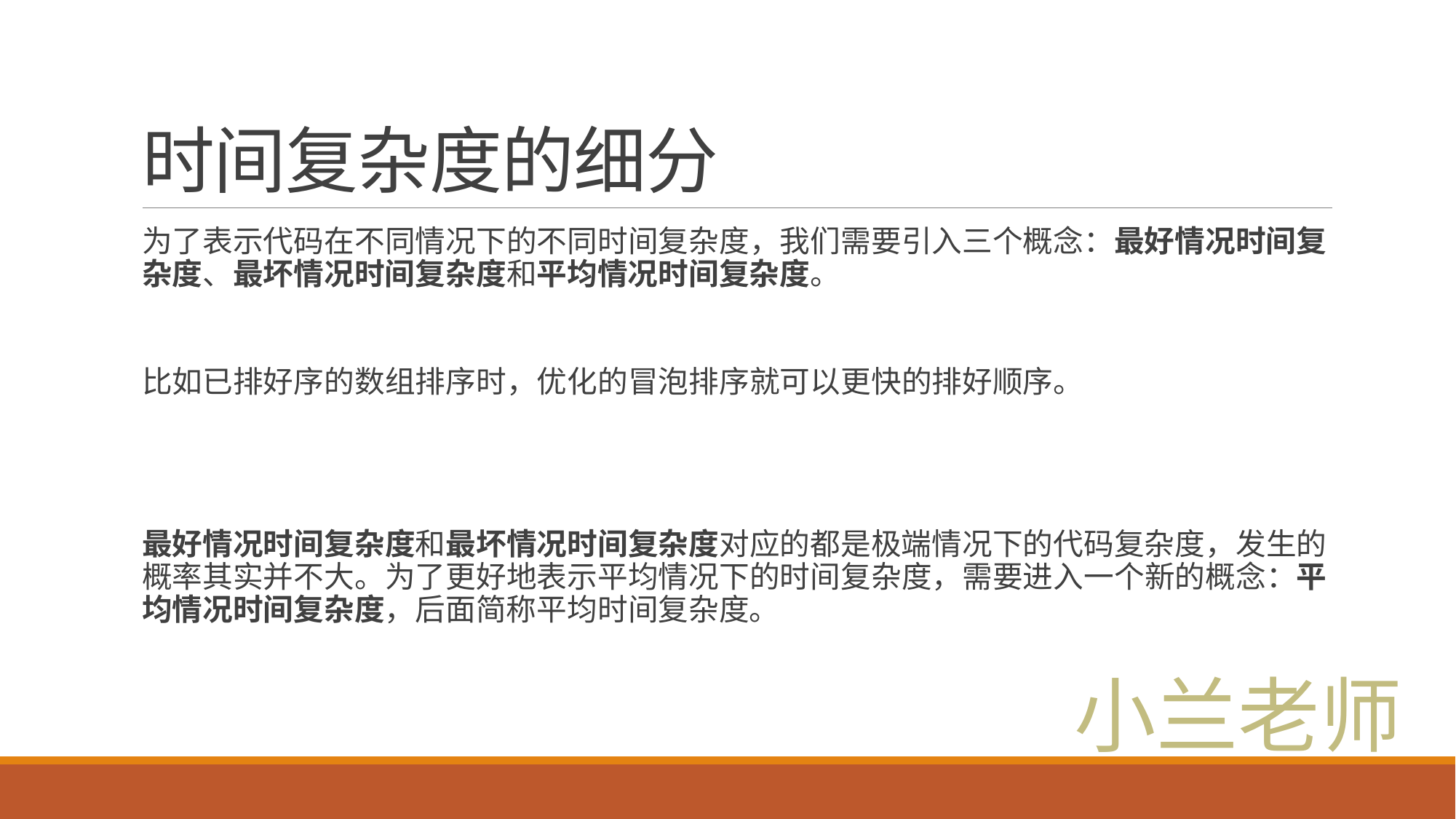

# 时间复杂度的细分
为了表示代码在不同情况下的不同时间复杂度，我们需要引入三个概念：最好情况时间复杂度、最坏情况时间复杂度和平均情况时间复杂度。

比如已排好序的数组排序时，优化的冒泡排序就可以更快的排好顺序。

最好情况时间复杂度和最坏情况时间复杂度对应的都是极端情况下的代码复杂度，发生的概率其实并不大。为了更好地表示平均情况下的时间复杂度，需要进入一个新的概念：平均情况时间复杂度，后面简称平均时间复杂度。